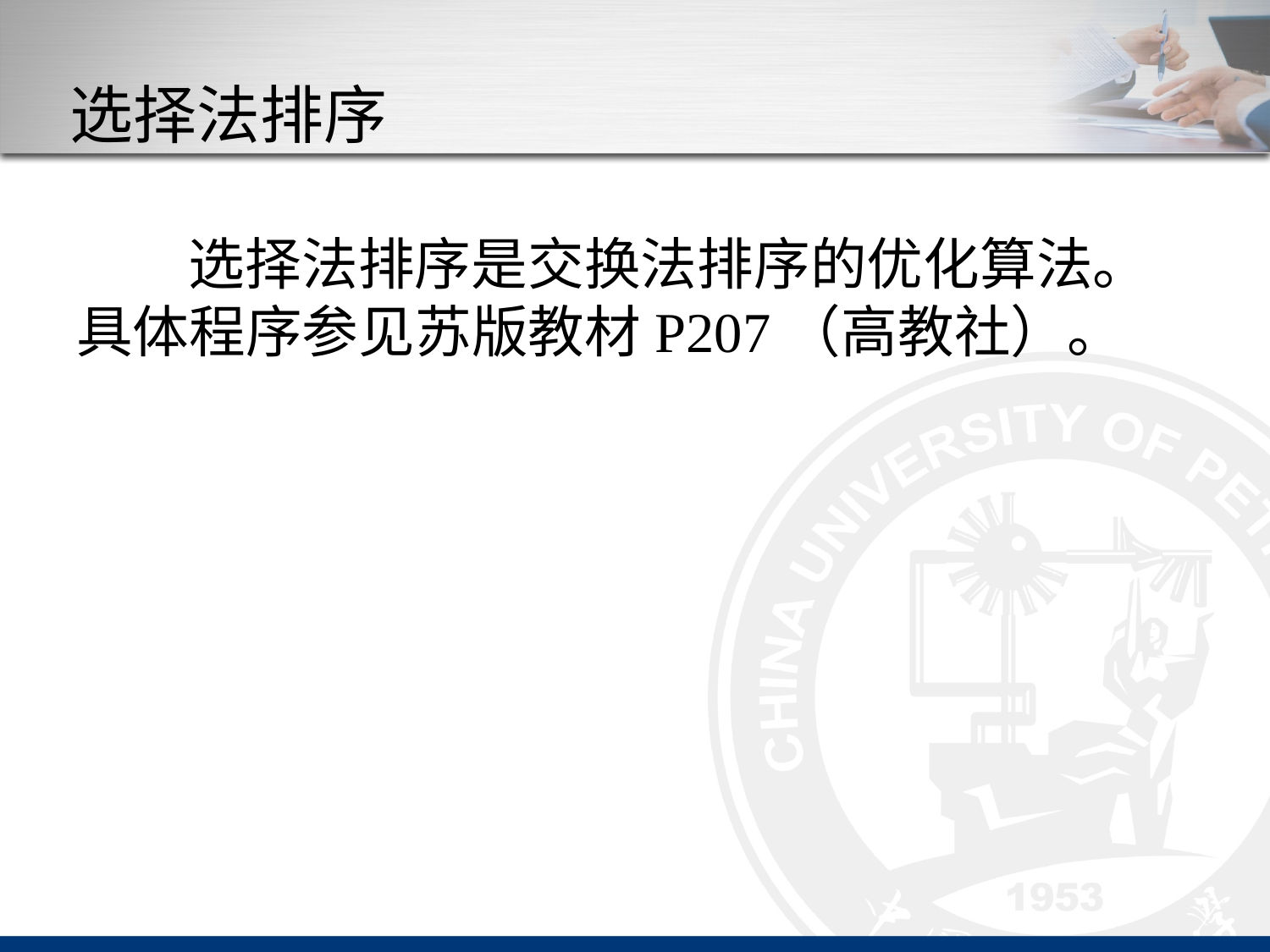

# 选择法排序
选择法排序是交换法排序的优化算法。具体程序参见苏版教材P207（高教社）。